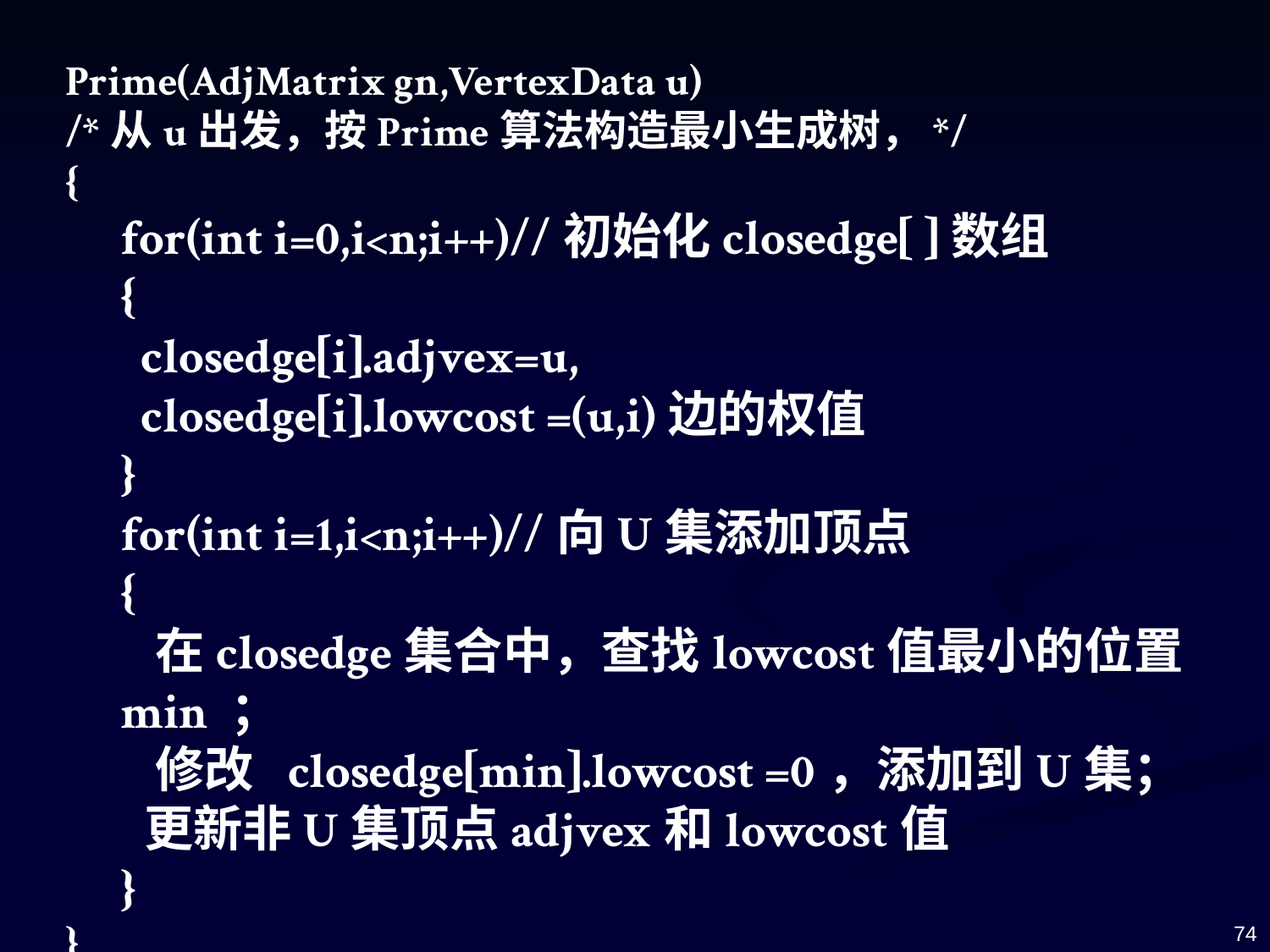

Prime(AdjMatrix gn,VertexData u)
/*从u出发，按Prime算法构造最小生成树，*/
{
for(int i=0,i<n;i++)//初始化closedge[ ]数组
{
  closedge[i].adjvex=u,
  closedge[i].lowcost =(u,i)边的权值
}
for(int i=1,i<n;i++)//向U集添加顶点
{
  在closedge集合中，查找lowcost值最小的位置min ；
  修改  closedge[min].lowcost =0，添加到U集；
 更新非U集顶点adjvex和lowcost值
}
}
74